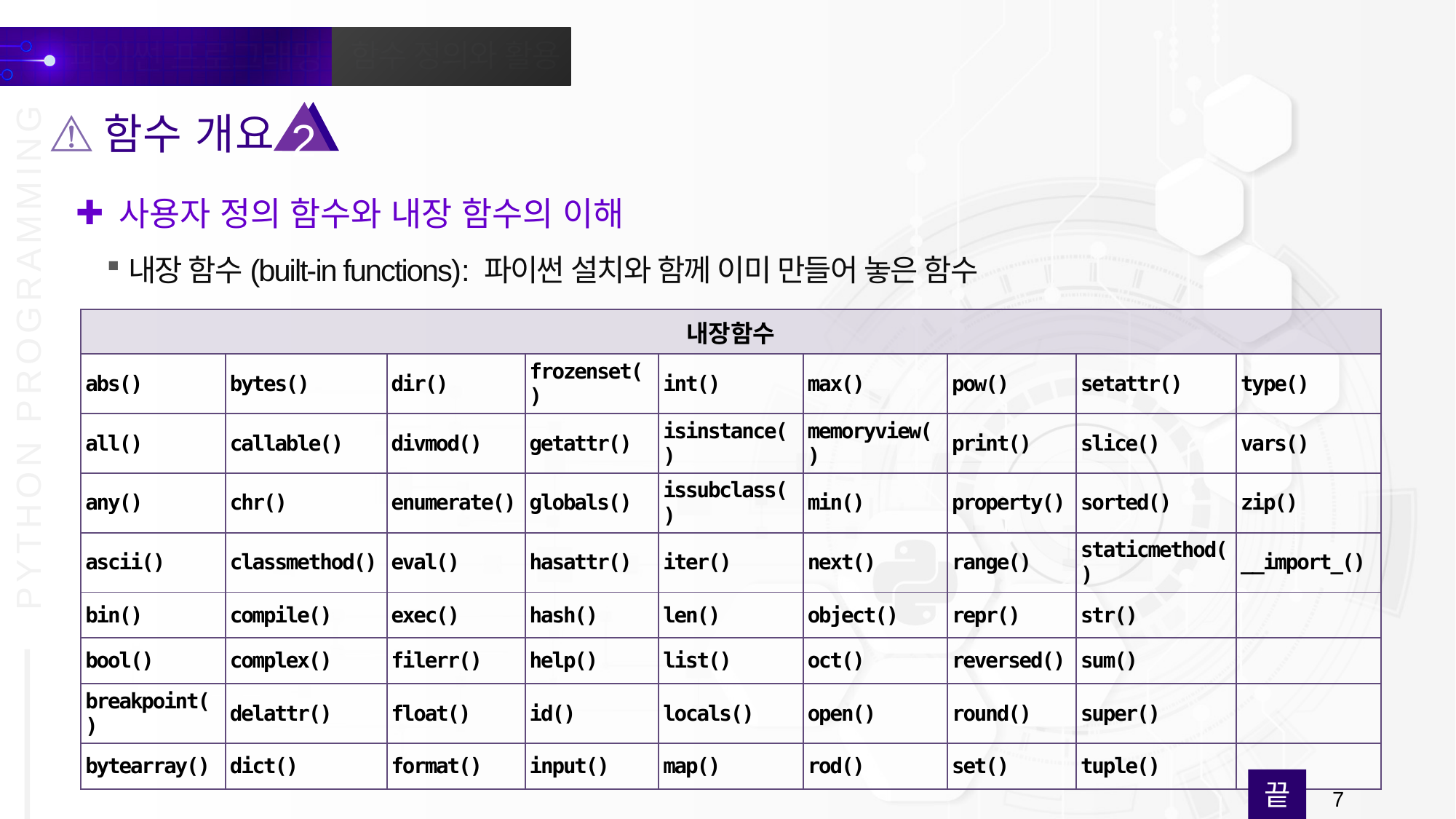

함수 개요

2
사용자 정의 함수와 내장 함수의 이해
내장 함수(built-in functions): 파이썬 설치와 함께 이미 만들어 놓은 함수
| 내장함수 |  |  |  |  |  |  |  |  |
| --- | --- | --- | --- | --- | --- | --- | --- | --- |
| abs() | bytes() | dir() | frozenset() | int() | max() | pow() | setattr() | type() |
| all() | callable() | divmod() | getattr() | isinstance() | memoryview() | print() | slice() | vars() |
| any() | chr() | enumerate() | globals() | issubclass() | min() | property() | sorted() | zip() |
| ascii() | classmethod() | eval() | hasattr() | iter() | next() | range() | staticmethod() | \_\_import\_() |
| bin() | compile() | exec() | hash() | len() | object() | repr() | str() |  |
| bool() | complex() | filerr() | help() | list() | oct() | reversed() | sum() |  |
| breakpoint() | delattr() | float() | id() | locals() | open() | round() | super() |  |
| bytearray() | dict() | format() | input() | map() | rod() | set() | tuple() |  |
끝
7